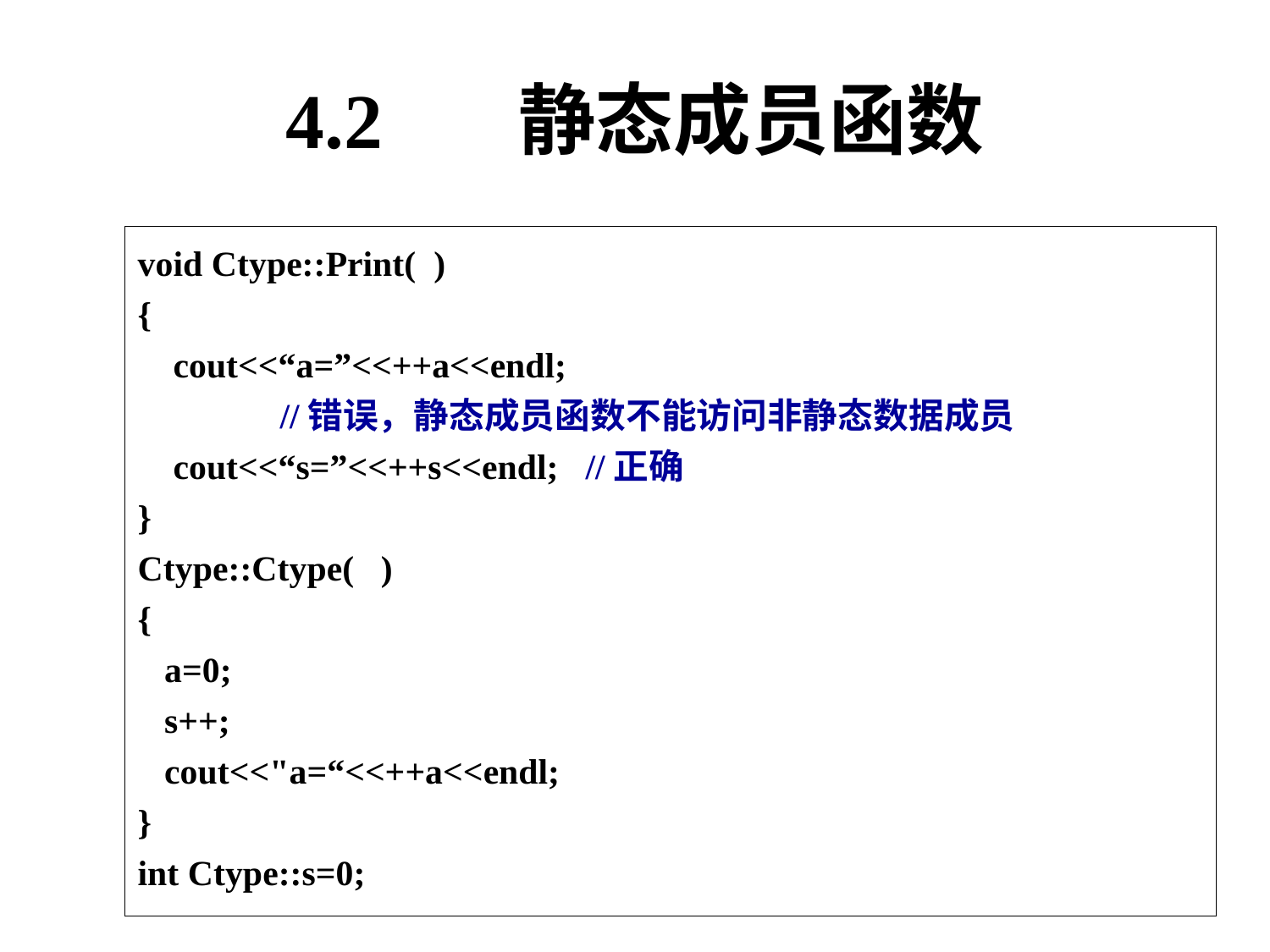

# 4.2      静态成员函数
void Ctype::Print(  )
{
    cout<<“a=”<<++a<<endl;
                //错误，静态成员函数不能访问非静态数据成员
    cout<<“s=”<<++s<<endl;   //正确
}
Ctype::Ctype(   )
{
   a=0;
   s++;
   cout<<"a=“<<++a<<endl;
}
int Ctype::s=0;